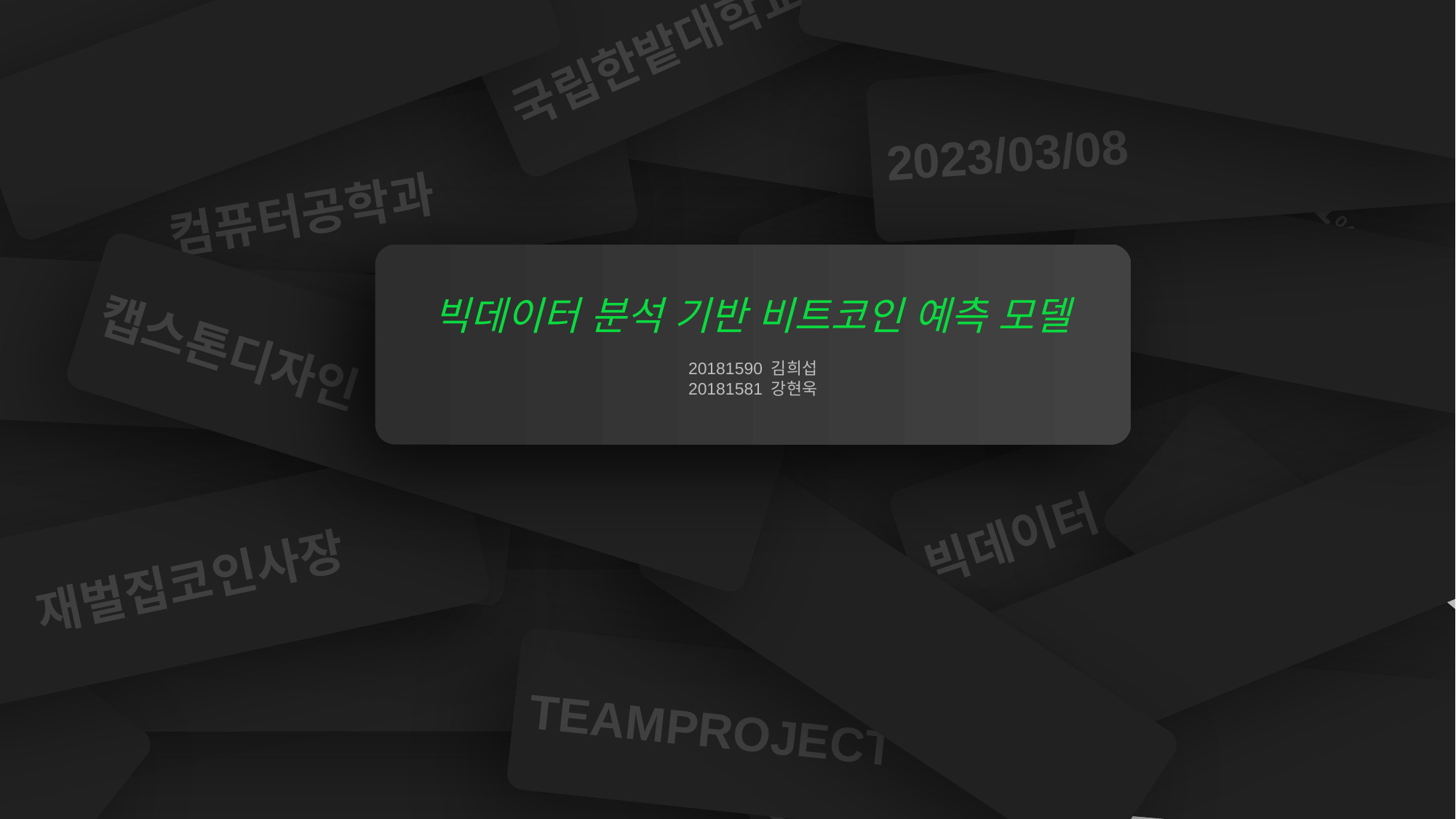

국립한밭대학교

contents
62.1%
2023/03/08

컴퓨터공학과
contents
62.1%
contents
62.1%
contents
62.1%

빅데이터 분석 기반 비트코인 예측 모델

20181590 김희섭
20181581 강현욱

contents
62.1%
캡스톤디자인
빅데이터

contents
62.1%
     재벌집코인사장

contents
62.1%
contents

TEAMPROJECT
contents
62.1%